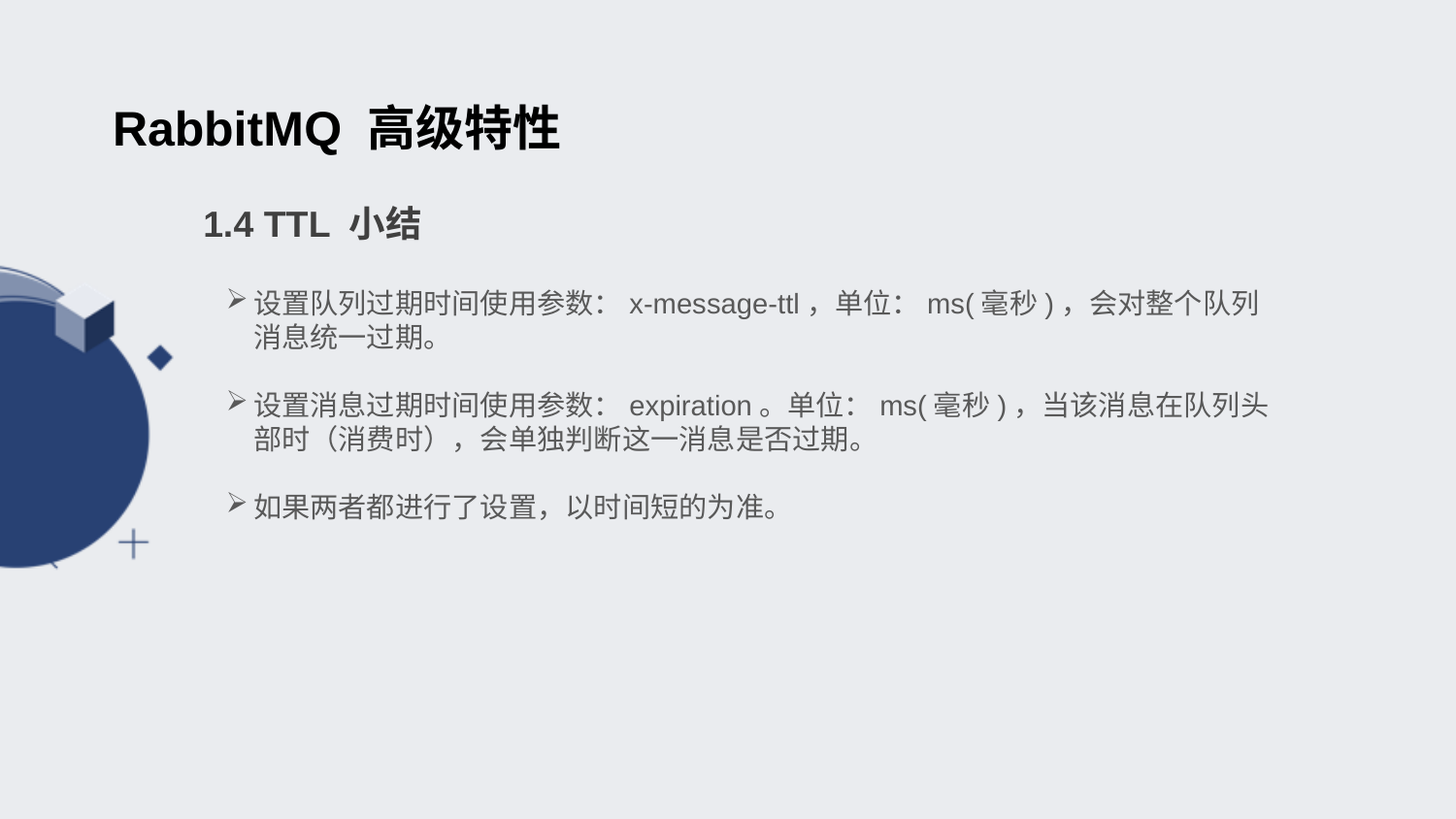

RabbitMQ 高级特性
1.4 TTL 小结
设置队列过期时间使用参数：x-message-ttl，单位：ms(毫秒)，会对整个队列消息统一过期。

设置消息过期时间使用参数：expiration。单位：ms(毫秒)，当该消息在队列头部时（消费时），会单独判断这一消息是否过期。

如果两者都进行了设置，以时间短的为准。